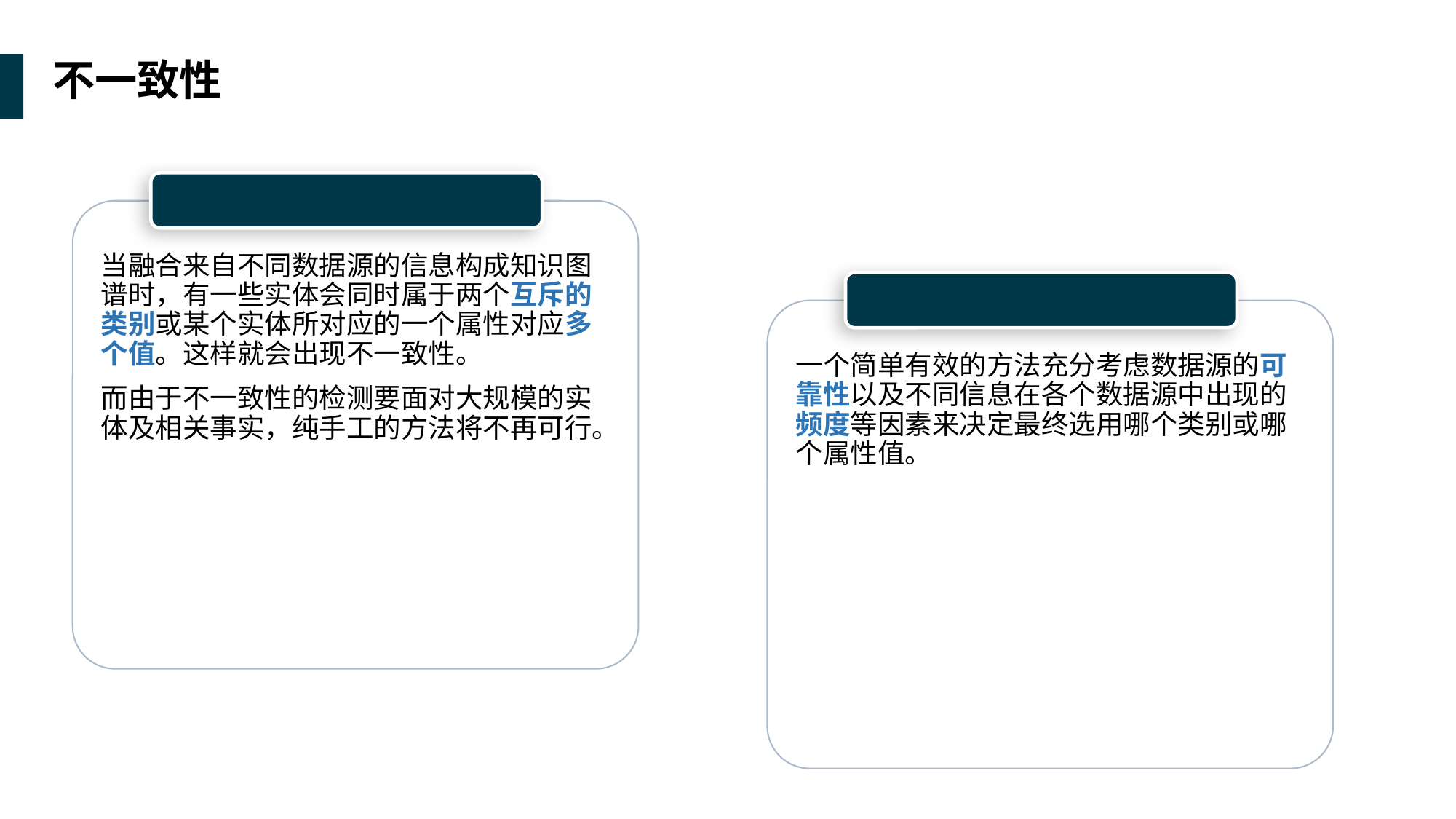

不一致性

当融合来自不同数据源的信息构成知识图谱时，有一些实体会同时属于两个互斥的类别或某个实体所对应的一个属性对应多个值。这样就会出现不一致性。
而由于不一致性的检测要面对大规模的实体及相关事实，纯手工的方法将不再可行。

一个简单有效的方法充分考虑数据源的可靠性以及不同信息在各个数据源中出现的频度等因素来决定最终选用哪个类别或哪个属性值。